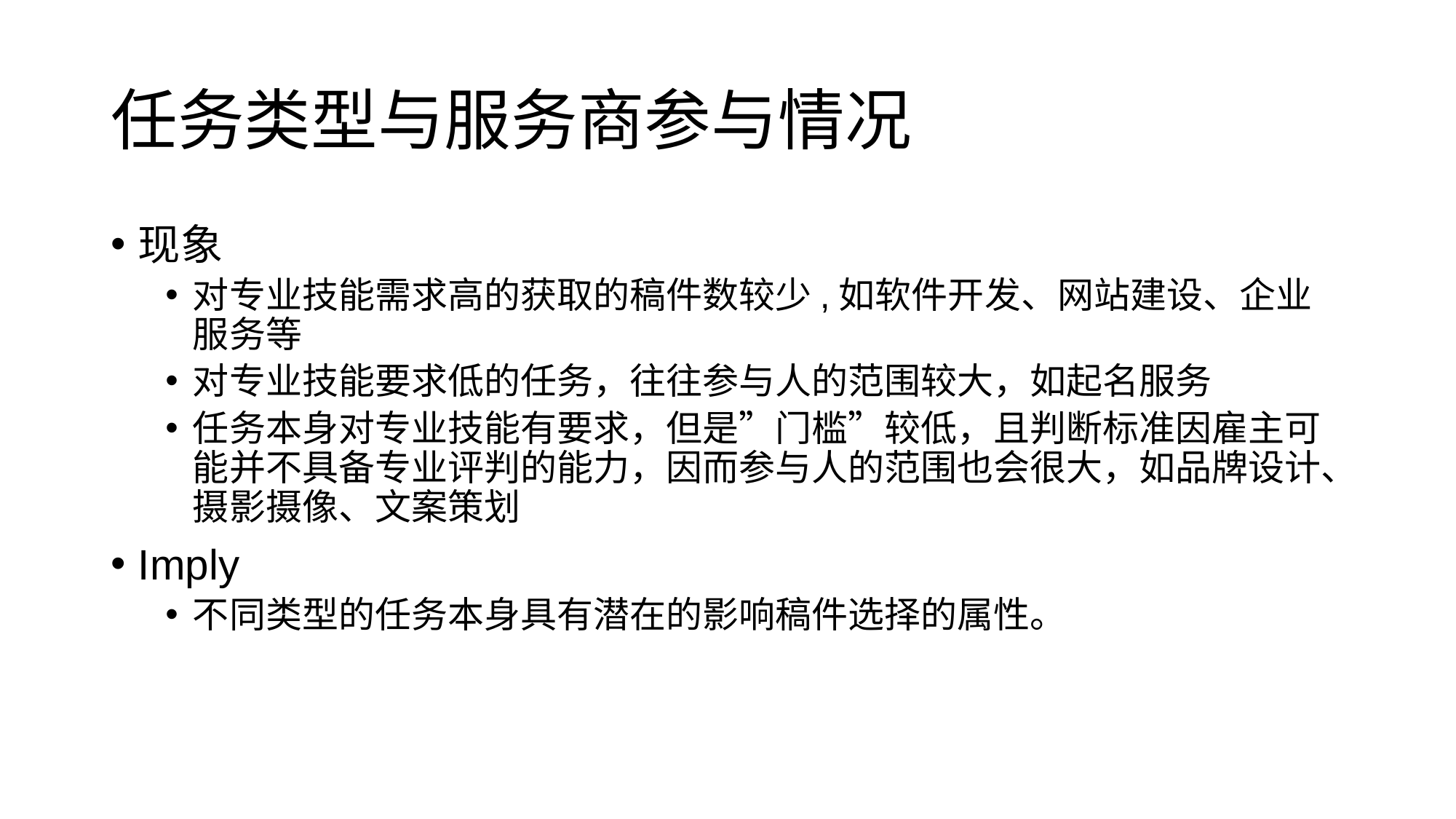

# 任务类型与服务商参与情况
现象
对专业技能需求高的获取的稿件数较少,如软件开发、网站建设、企业服务等
对专业技能要求低的任务，往往参与人的范围较大，如起名服务
任务本身对专业技能有要求，但是”门槛”较低，且判断标准因雇主可能并不具备专业评判的能力，因而参与人的范围也会很大，如品牌设计、摄影摄像、文案策划
Imply
不同类型的任务本身具有潜在的影响稿件选择的属性。